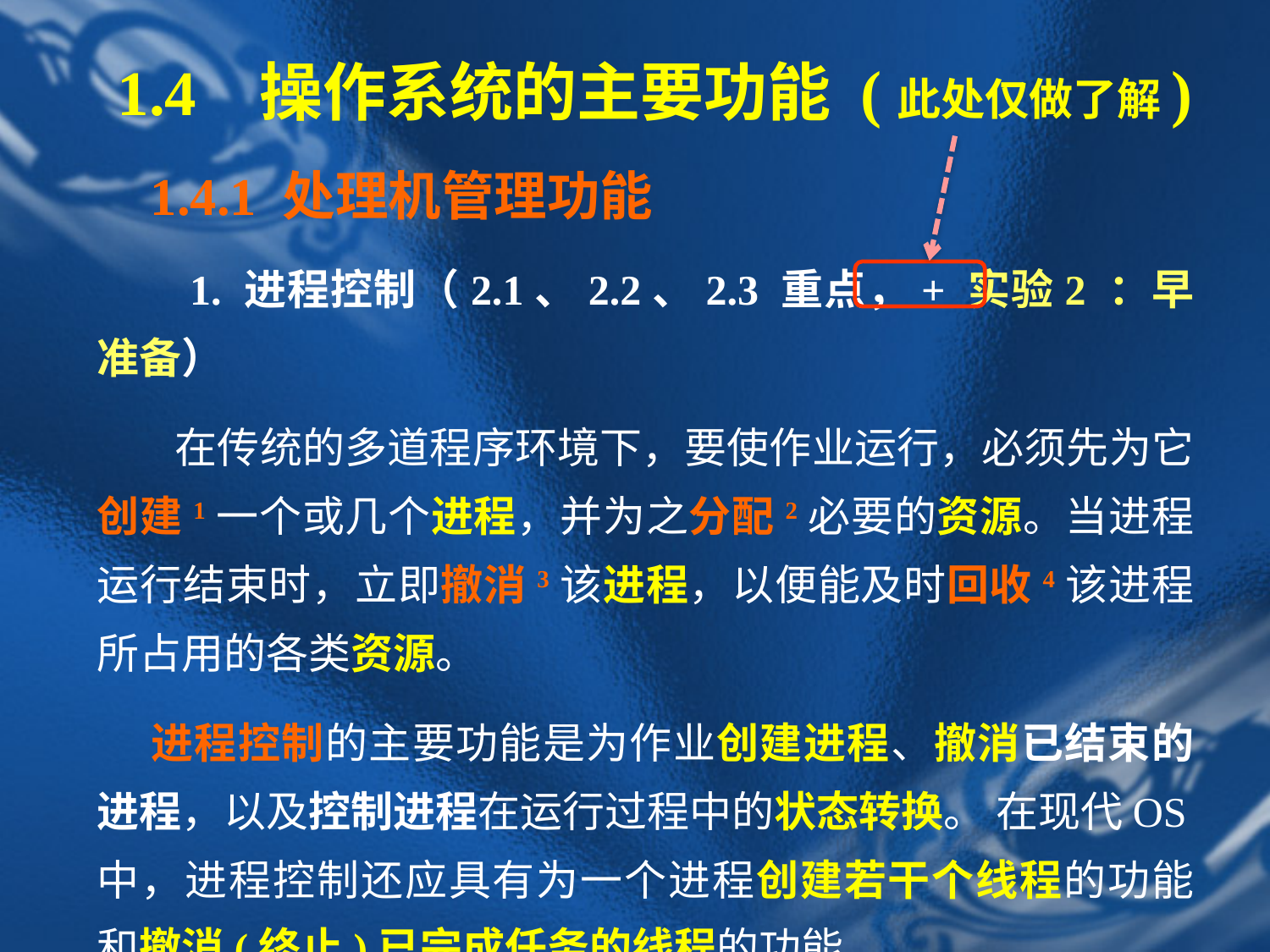

1.4   操作系统的主要功能 (此处仅做了解)
1.4.1 处理机管理功能
        1. 进程控制（2.1、2.2、2.3 重点，+ 实验2 ：早准备）
       在传统的多道程序环境下，要使作业运行，必须先为它创建1一个或几个进程，并为之分配2必要的资源。当进程运行结束时，立即撤消3该进程，以便能及时回收4该进程所占用的各类资源。
    进程控制的主要功能是为作业创建进程、撤消已结束的进程，以及控制进程在运行过程中的状态转换。 在现代OS中，进程控制还应具有为一个进程创建若干个线程的功能和撤消(终止)已完成任务的线程的功能。